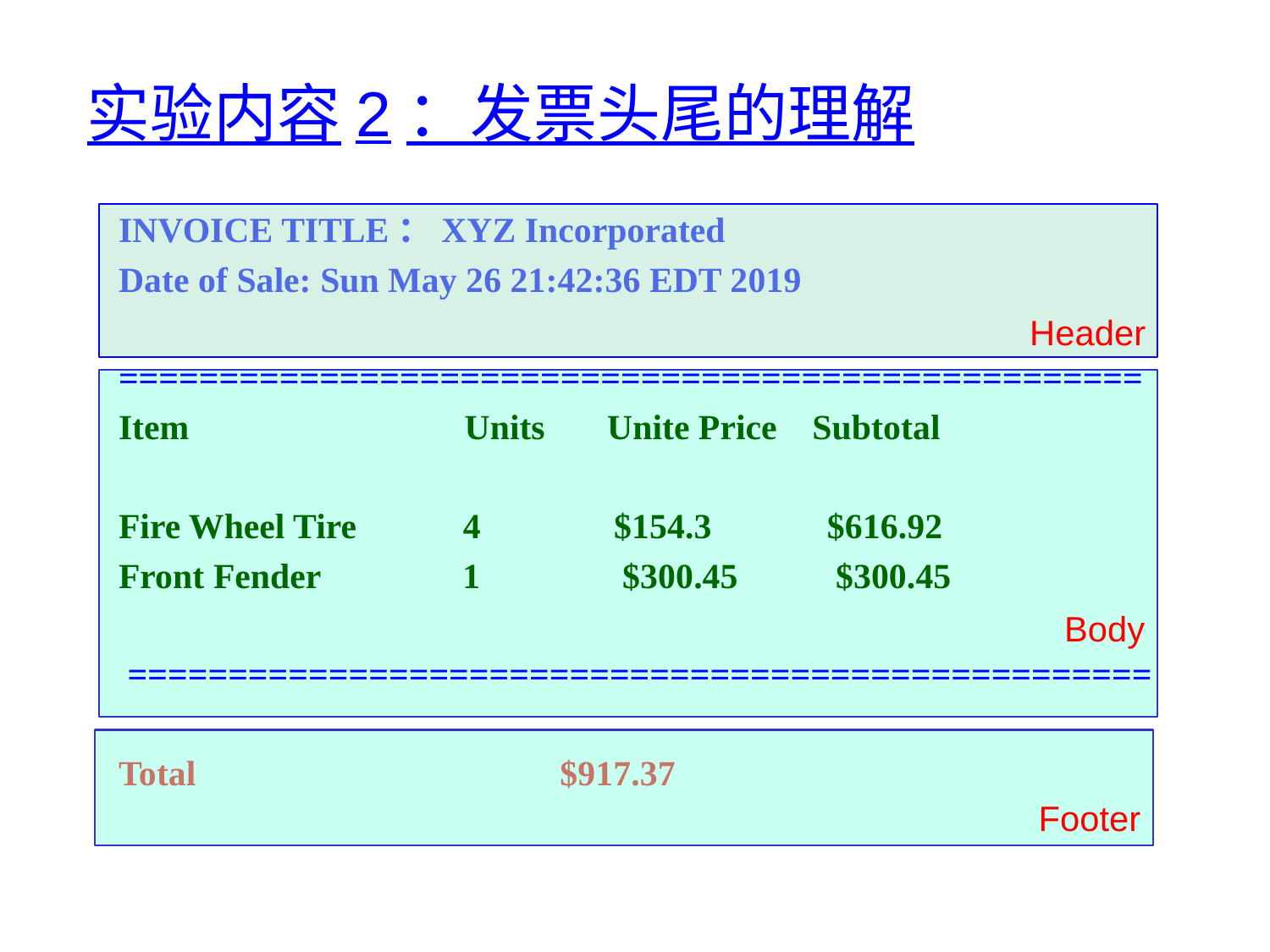

# 实验内容2：发票头尾的理解
INVOICE TITLE：XYZ Incorporated
Date of Sale: Sun May 26 21:42:36 EDT 2019

===================================================
Item                               Units       Unite Price    Subtotal

Fire Wheel Tire            4               $154.3             $616.92
Front Fender                1                $300.45           $300.45

 ===================================================

Total                                         $917.37

Header

Body

Footer